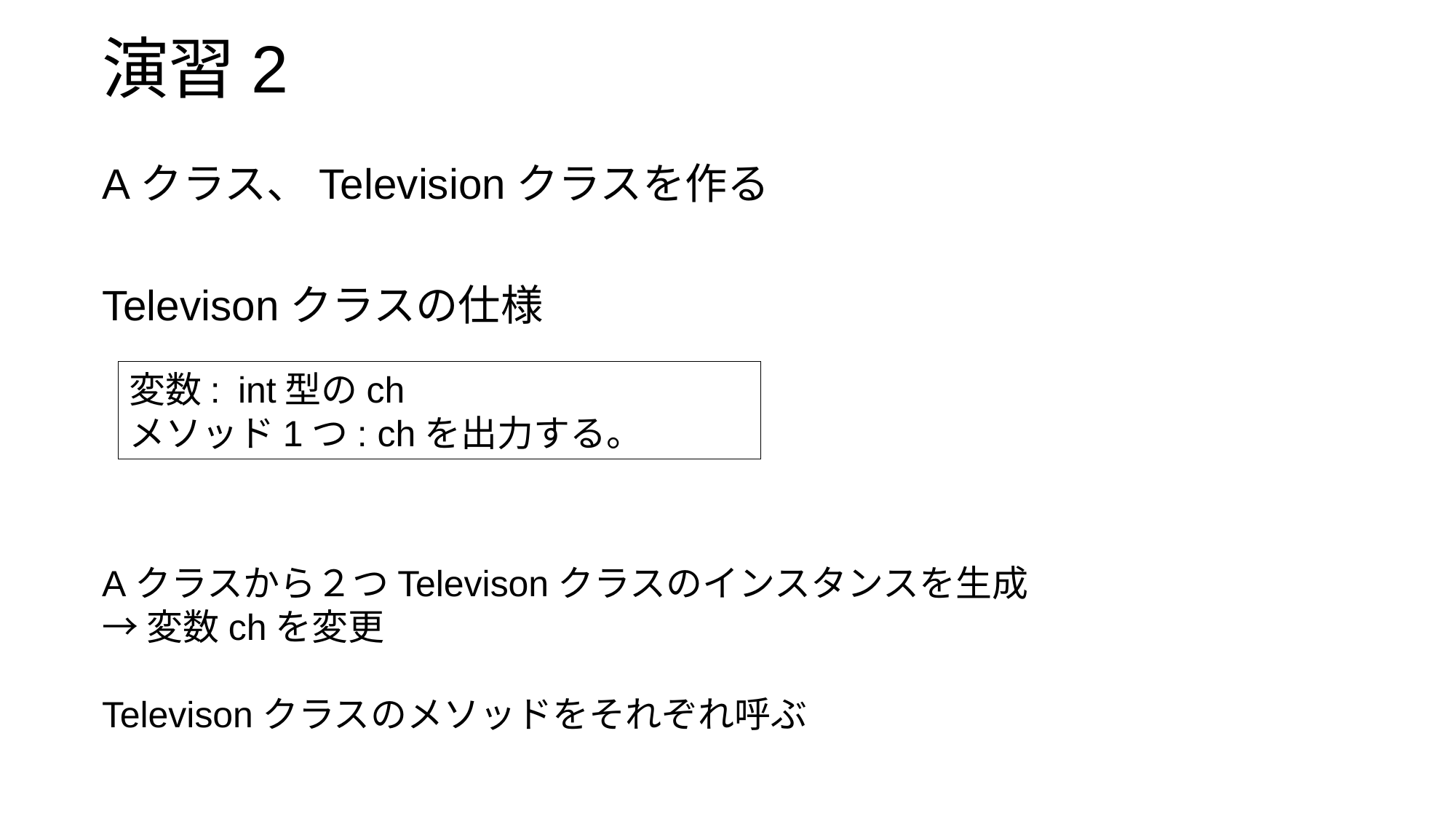

# 演習2
Aクラス、Televisionクラスを作る

Televisonクラスの仕様
変数:	int型のch
メソッド1つ: chを出力する。
Aクラスから２つTelevisonクラスのインスタンスを生成
→変数chを変更

Televisonクラスのメソッドをそれぞれ呼ぶ